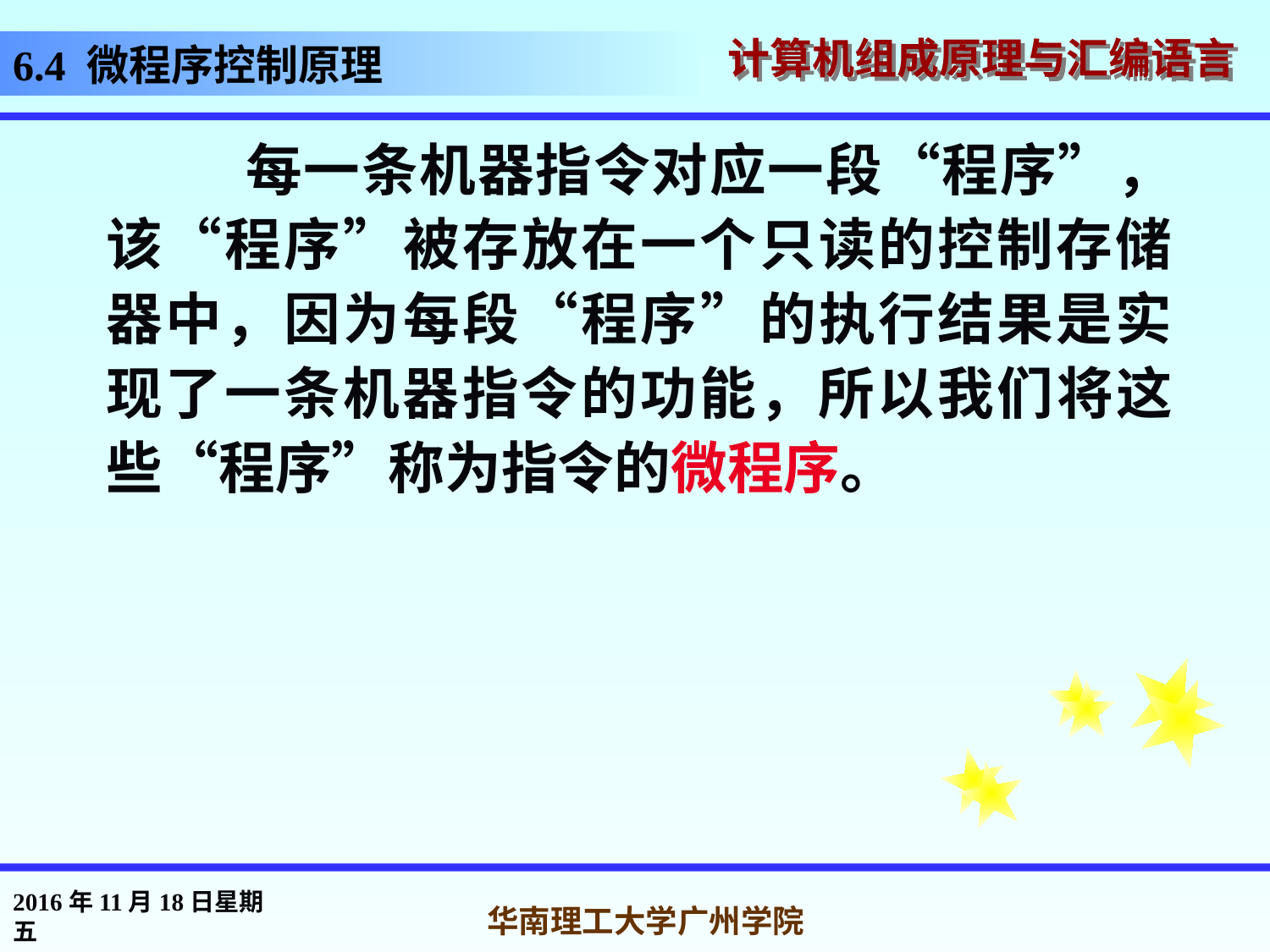

# 6.4 微程序控制原理
            每一条机器指令对应一段“程序”，该“程序”被存放在一个只读的控制存储器中，因为每段“程序”的执行结果是实现了一条机器指令的功能，所以我们将这些“程序”称为指令的微程序。
2016年11月18日星期五
华南理工大学广州学院